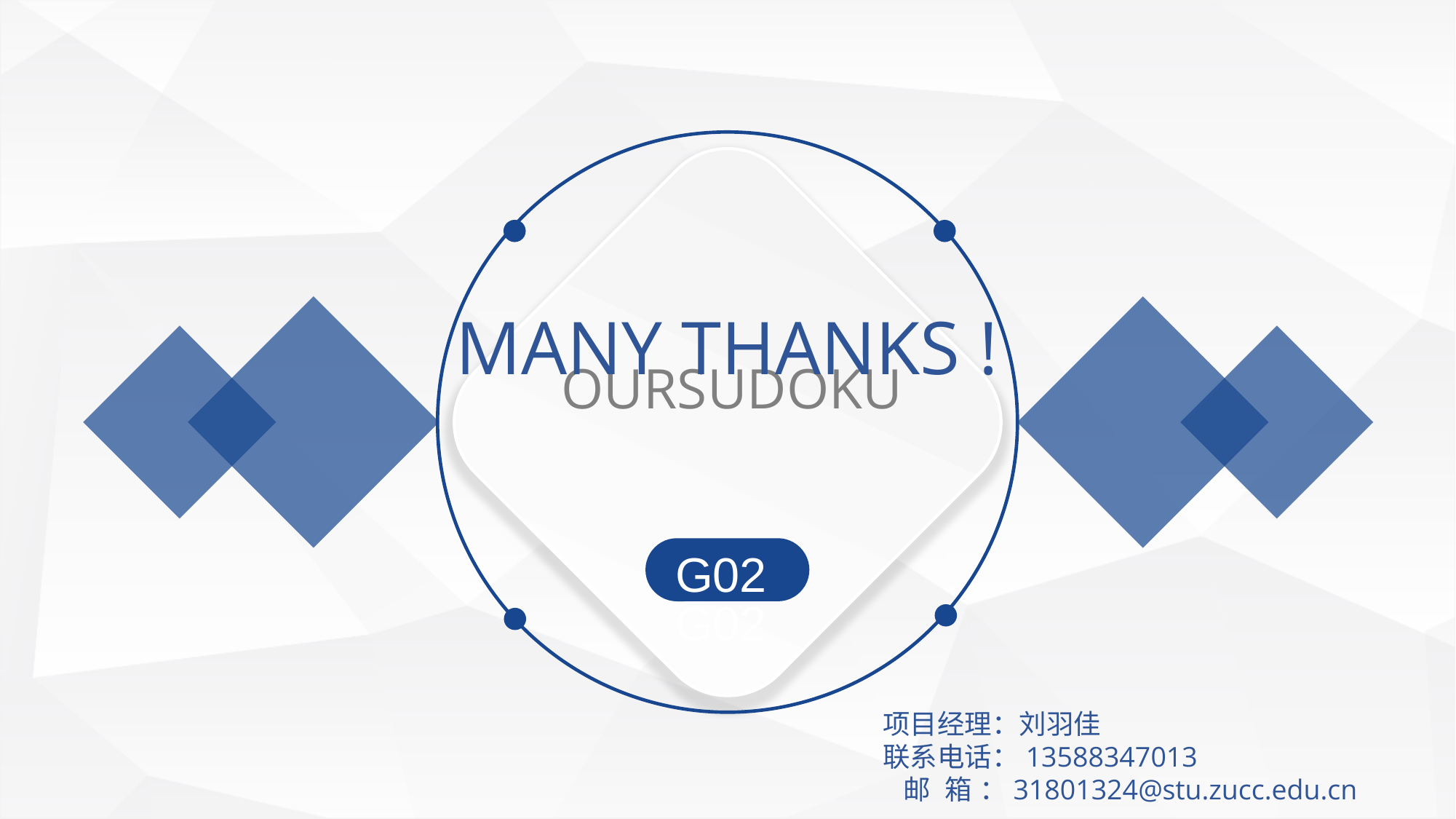

MANY THANKS !

 OURSUDOKU

G02
G02
项目经理：刘羽佳
联系电话：13588347013
  邮  箱 ：31801324@stu.zucc.edu.cn